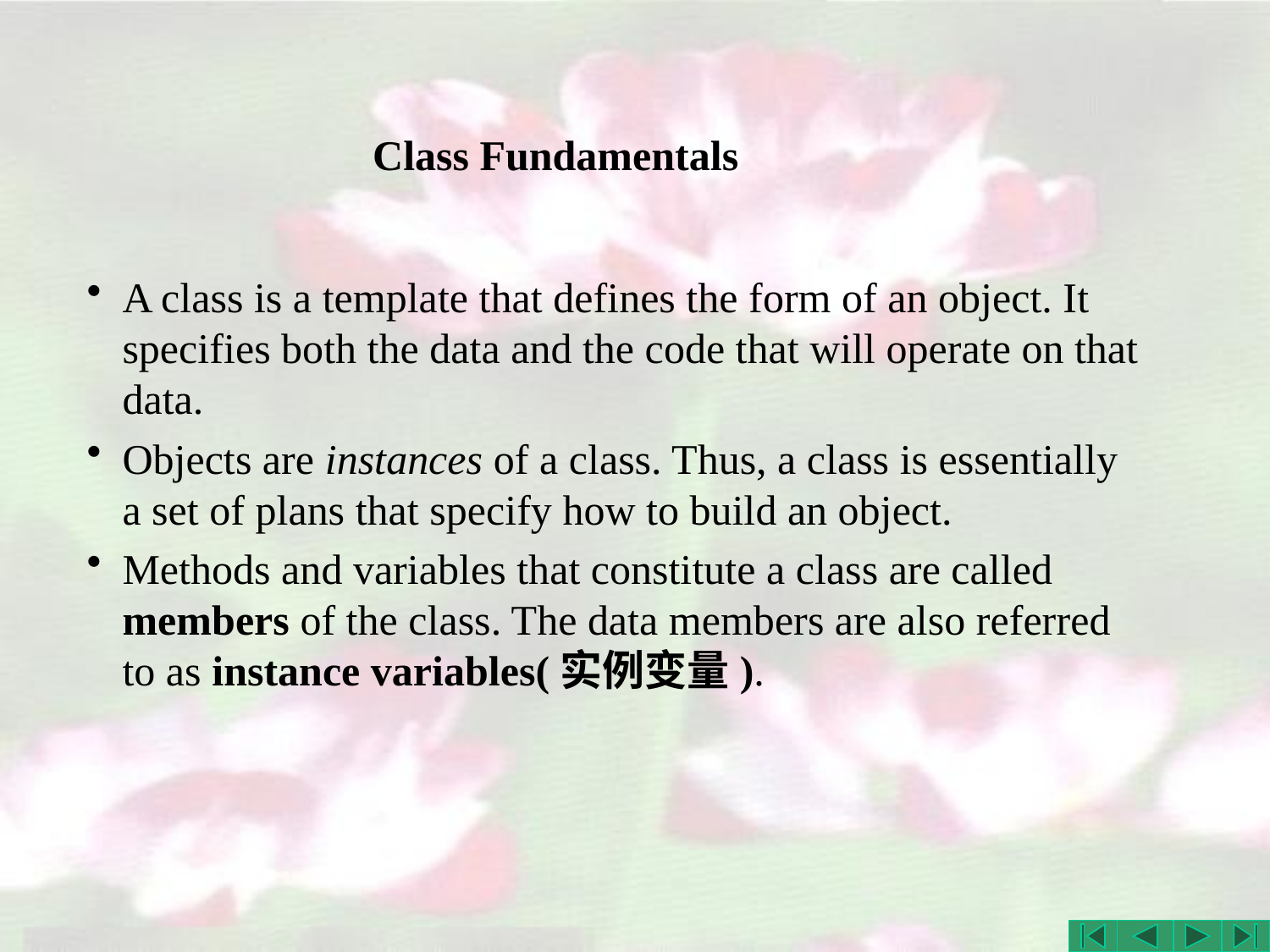

# Class Fundamentals
A class is a template that defines the form of an object. It specifies both the data and the code that will operate on that data.
Objects are instances of a class. Thus, a class is essentially a set of plans that specify how to build an object.
Methods and variables that constitute a class are called members of the class. The data members are also referred to as instance variables(实例变量).